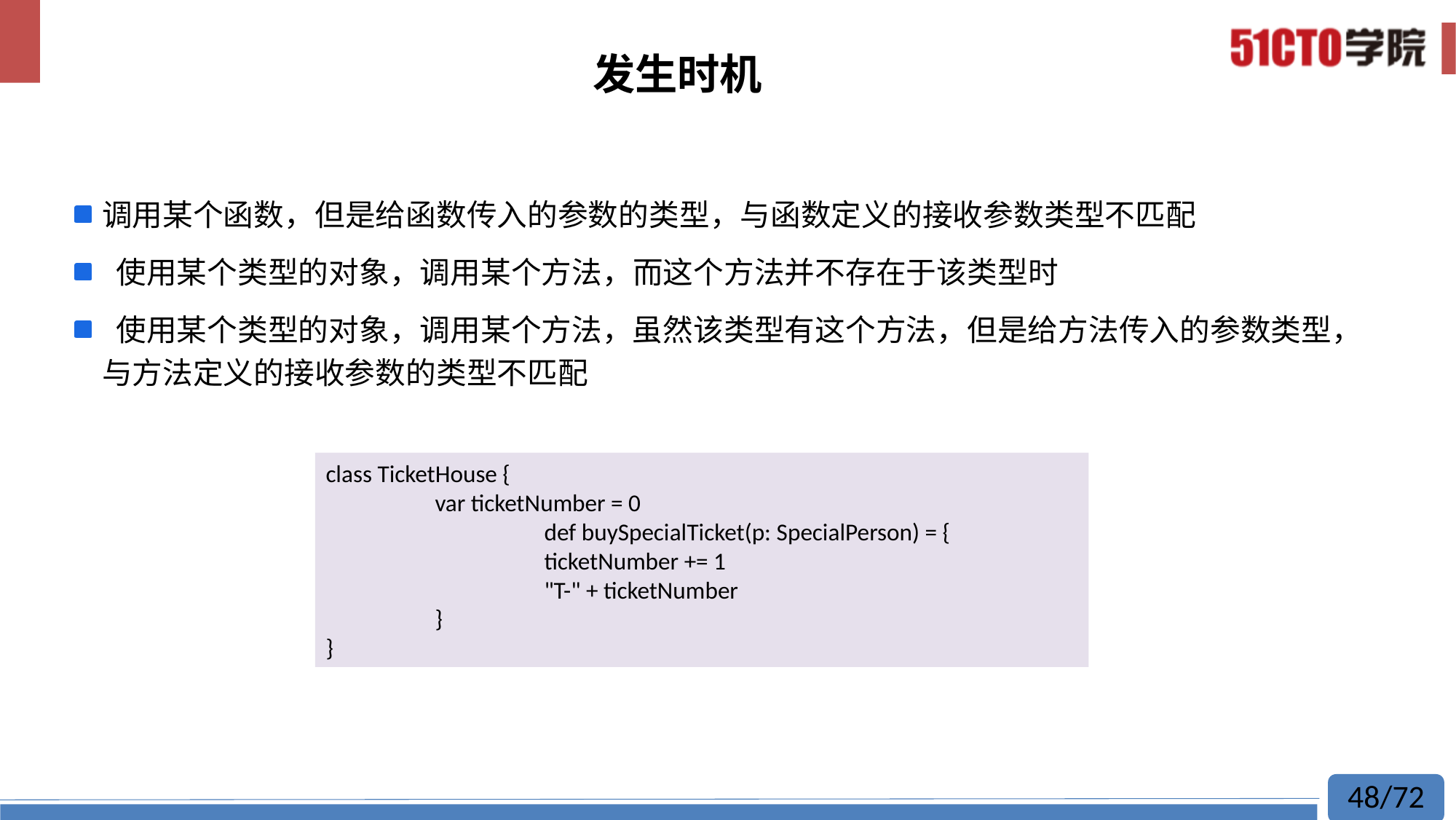

# 发生时机
调用某个函数，但是给函数传入的参数的类型，与函数定义的接收参数类型不匹配
 使用某个类型的对象，调用某个方法，而这个方法并不存在于该类型时
 使用某个类型的对象，调用某个方法，虽然该类型有这个方法，但是给方法传入的参数类型，与方法定义的接收参数的类型不匹配

class TicketHouse {
	var ticketNumber = 0
		def buySpecialTicket(p: SpecialPerson) = {
		ticketNumber += 1
		"T-" + ticketNumber
	}
}